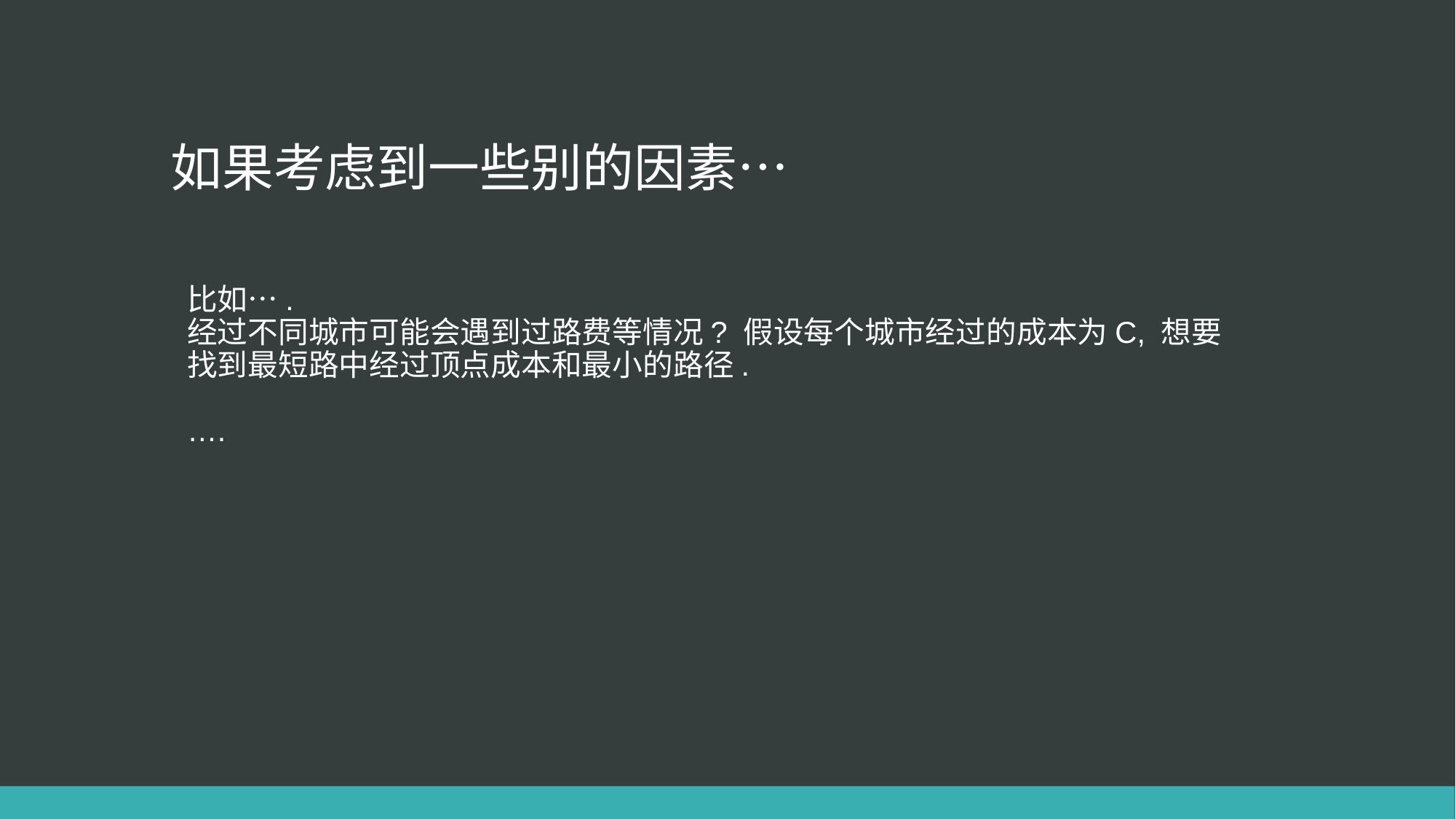

# 如果考虑到一些别的因素…
比如….
经过不同城市可能会遇到过路费等情况? 假设每个城市经过的成本为c, 想要找到最短路中经过顶点成本和最小的路径.

….